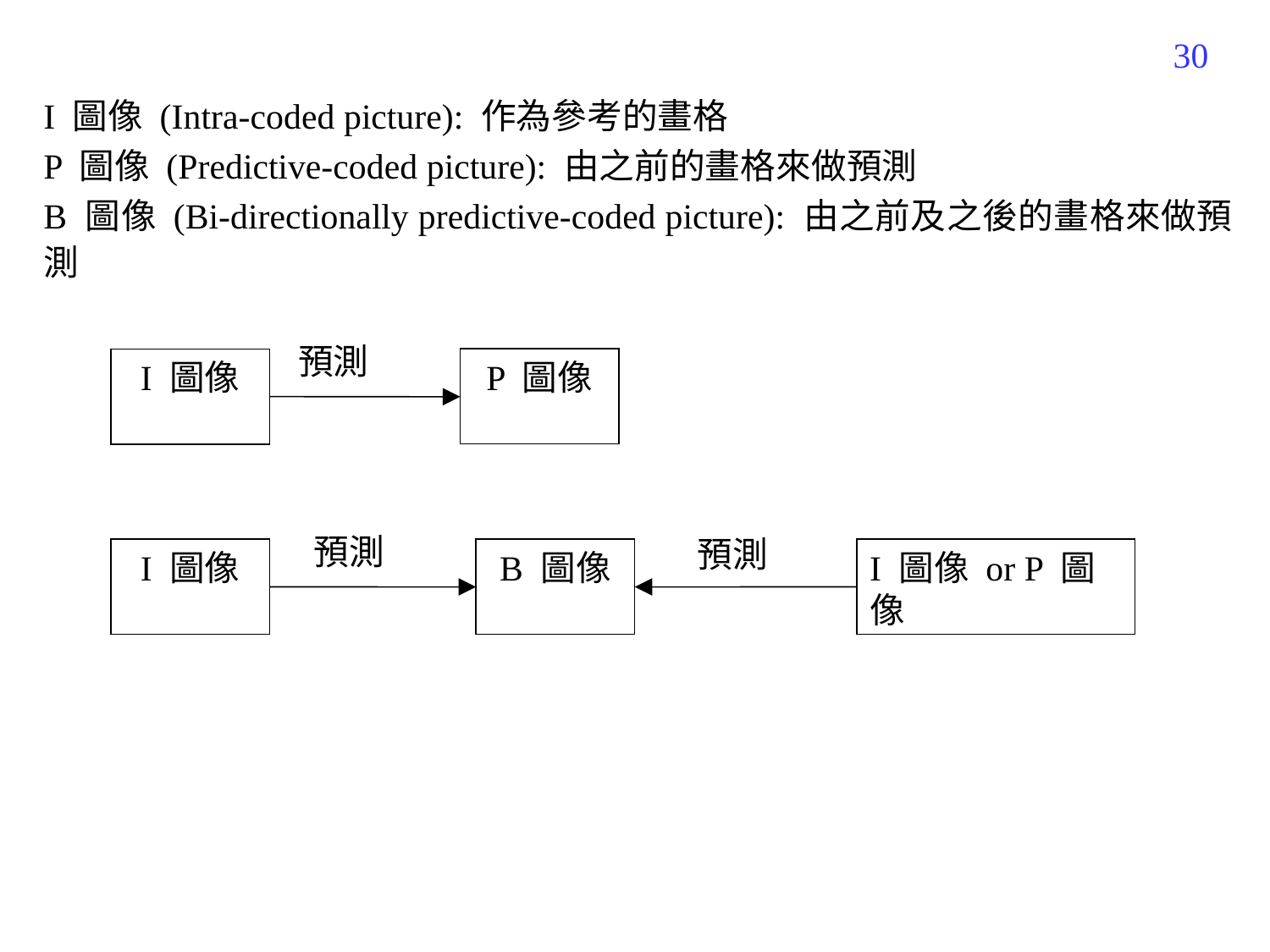

30
I 圖像 (Intra-coded picture): 作為參考的畫格
P 圖像 (Predictive-coded picture): 由之前的畫格來做預測
B 圖像 (Bi-directionally predictive-coded picture): 由之前及之後的畫格來做預測
預測
P 圖像
I 圖像

預測
預測
I 圖像
B 圖像
I 圖像 or P 圖像